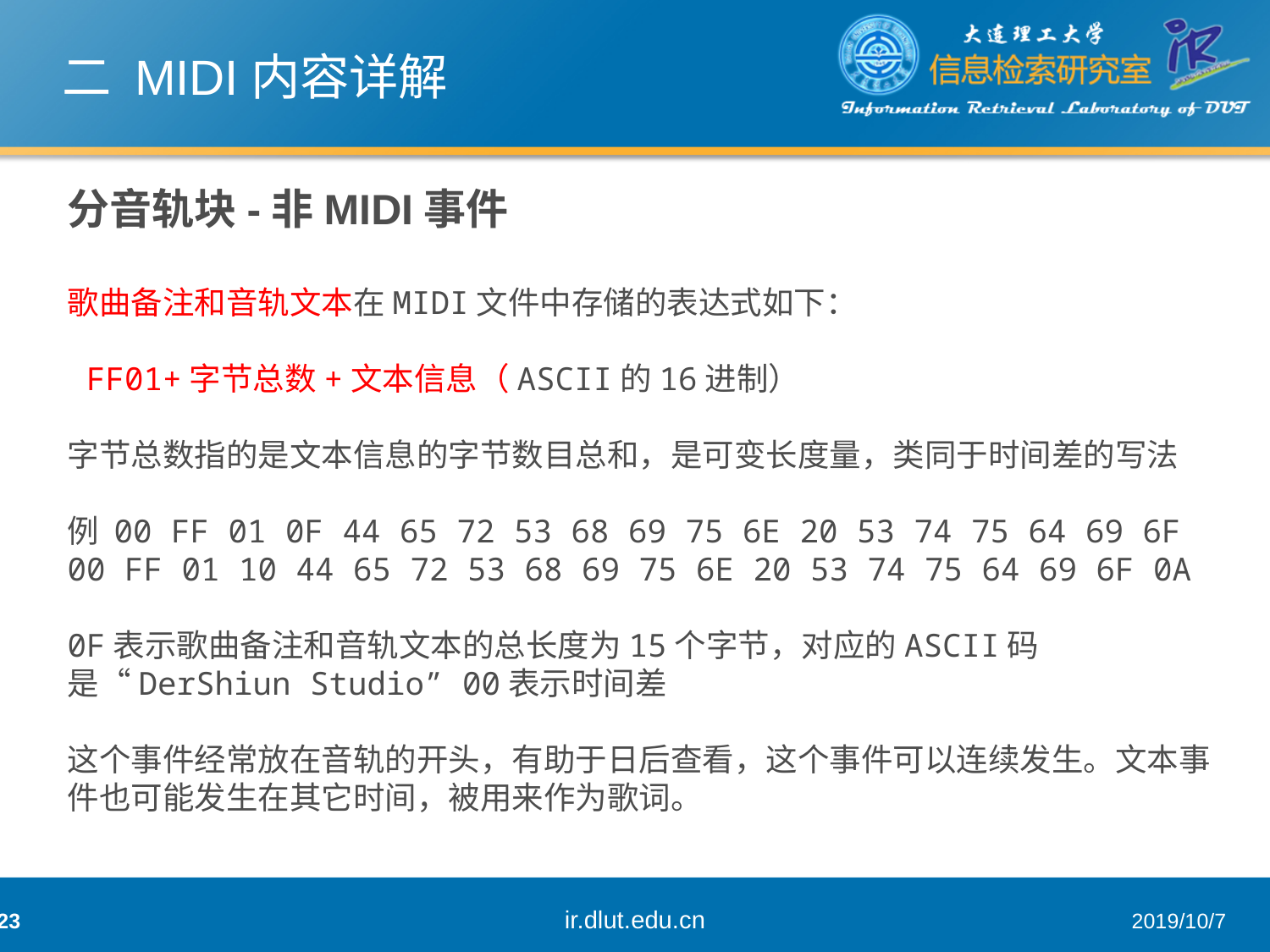

# 二 MIDI内容详解
分音轨块-非MIDI事件
歌曲备注和音轨文本在MIDI文件中存储的表达式如下：

 FF01+字节总数+文本信息（ASCII的16进制）

字节总数指的是文本信息的字节数目总和，是可变长度量，类同于时间差的写法

例 00 FF 01 0F 44 65 72 53 68 69 75 6E 20 53 74 75 64 69 6F 00 FF 01 10 44 65 72 53 68 69 75 6E 20 53 74 75 64 69 6F 0A
0F表示歌曲备注和音轨文本的总长度为15个字节，对应的ASCII码是“DerShiun Studio” 00表示时间差

这个事件经常放在音轨的开头，有助于日后查看，这个事件可以连续发生。文本事件也可能发生在其它时间，被用来作为歌词。